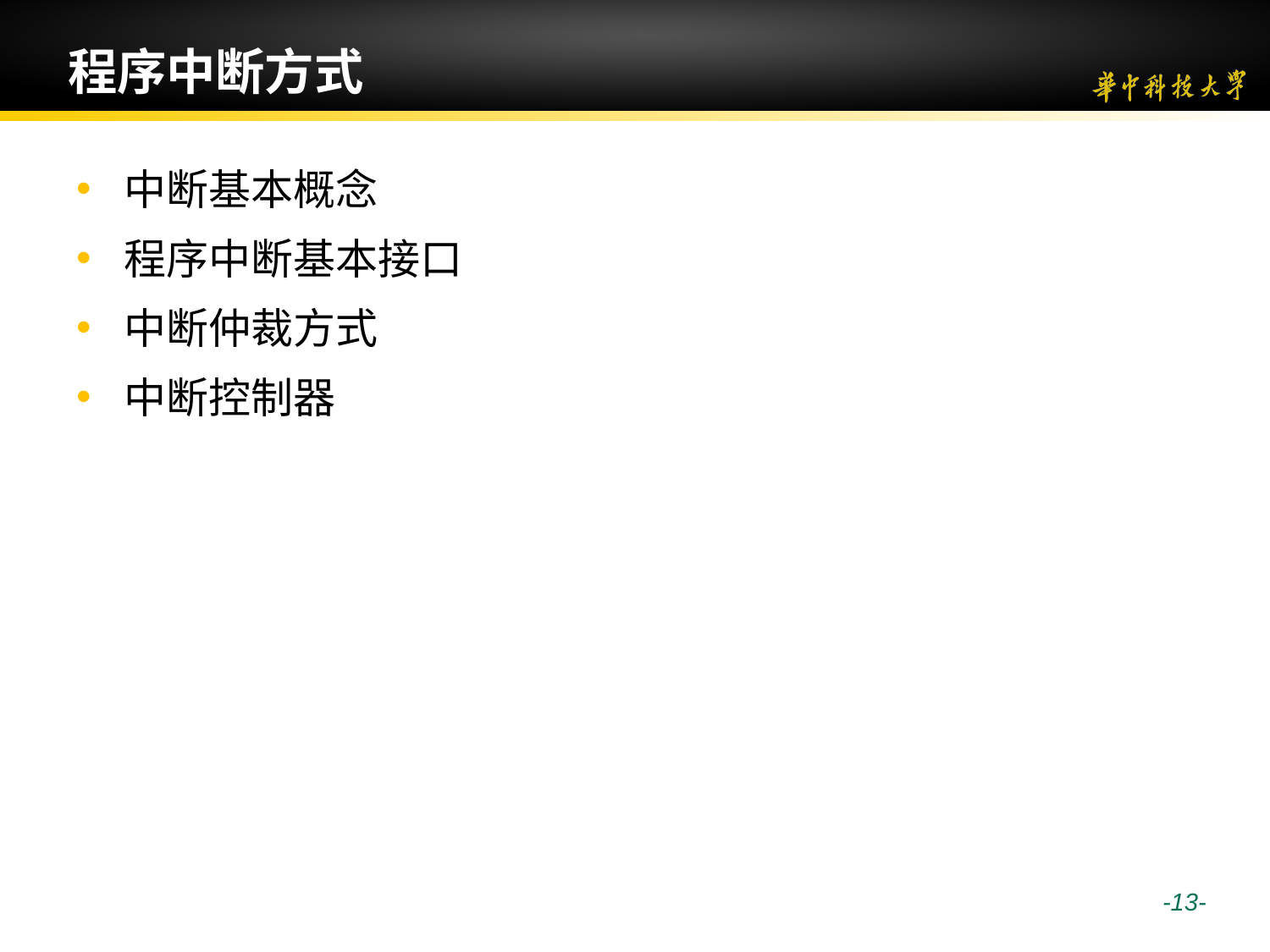

# 程序中断方式
中断基本概念
程序中断基本接口
中断仲裁方式
中断控制器
 -13-